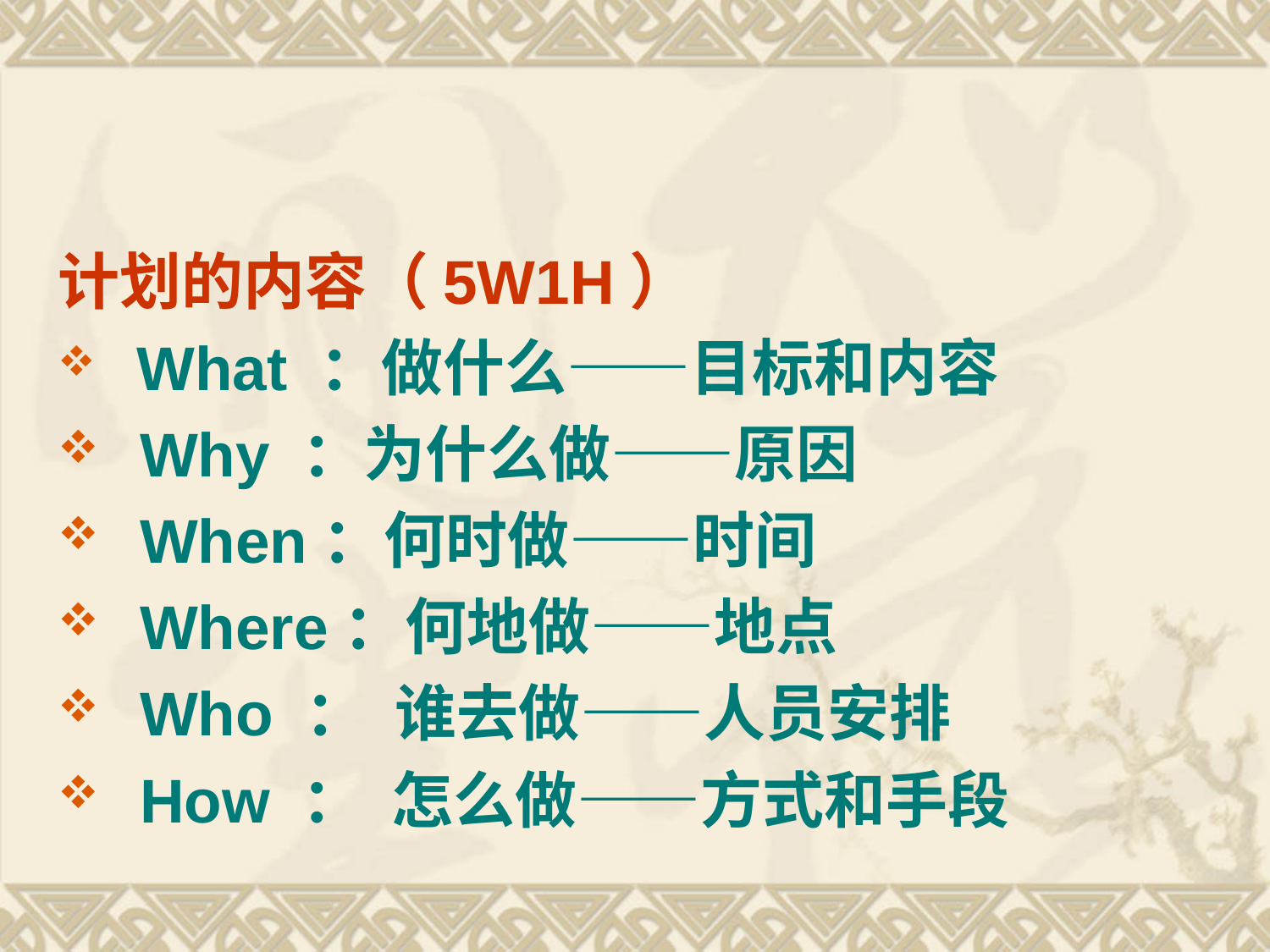

#
计划的内容（5W1H）
  What ：做什么——目标和内容
  Why ：为什么做——原因
  When：何时做——时间
  Where：何地做——地点
  Who ：  谁去做——人员安排
  How ：  怎么做——方式和手段